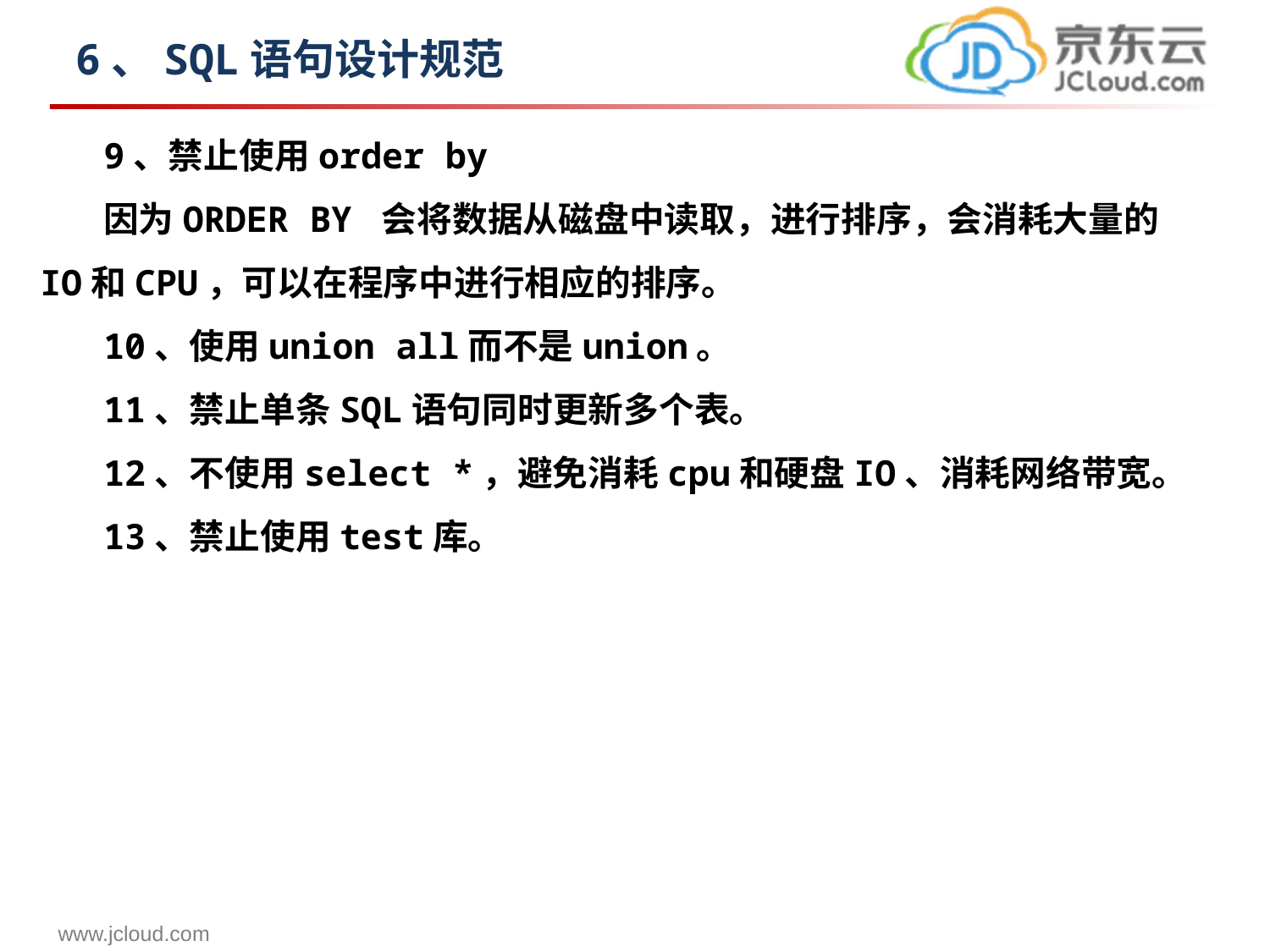

# 6、SQL语句设计规范
9、禁止使用order by
因为ORDER BY 会将数据从磁盘中读取，进行排序，会消耗大量的IO和CPU，可以在程序中进行相应的排序。
10、使用union all而不是union。
11、禁止单条SQL语句同时更新多个表。
12、不使用select *，避免消耗cpu和硬盘IO、消耗网络带宽。
13、禁止使用test库。